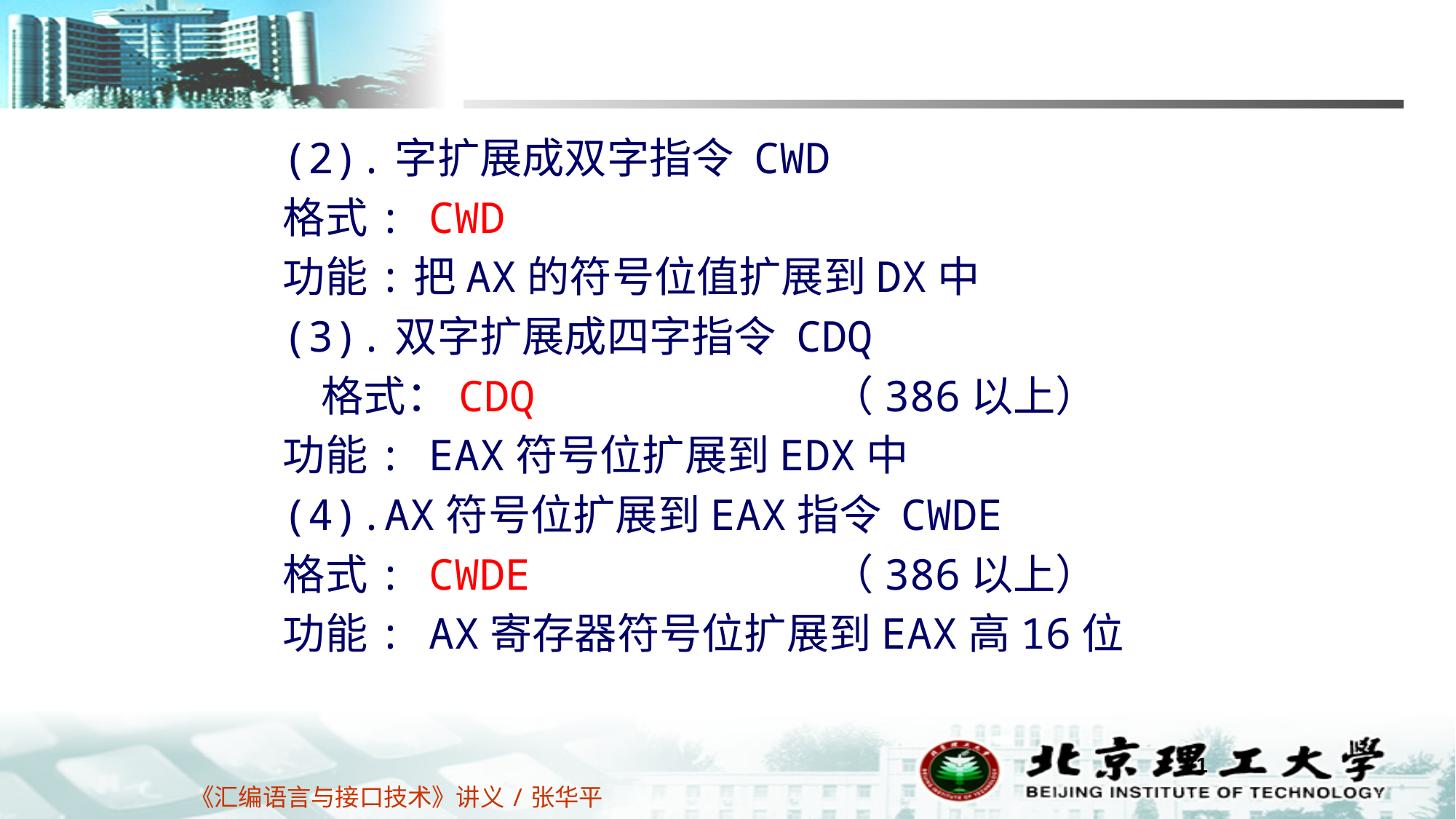

(2).字扩展成双字指令 CWD
格式: CWD
功能:把AX的符号位值扩展到DX中
(3).双字扩展成四字指令 CDQ
   格式：CDQ    	    （386以上）
功能: EAX符号位扩展到EDX中
(4).AX符号位扩展到EAX指令 CWDE
格式: CWDE		    （386以上）
功能: AX寄存器符号位扩展到EAX高16位
71